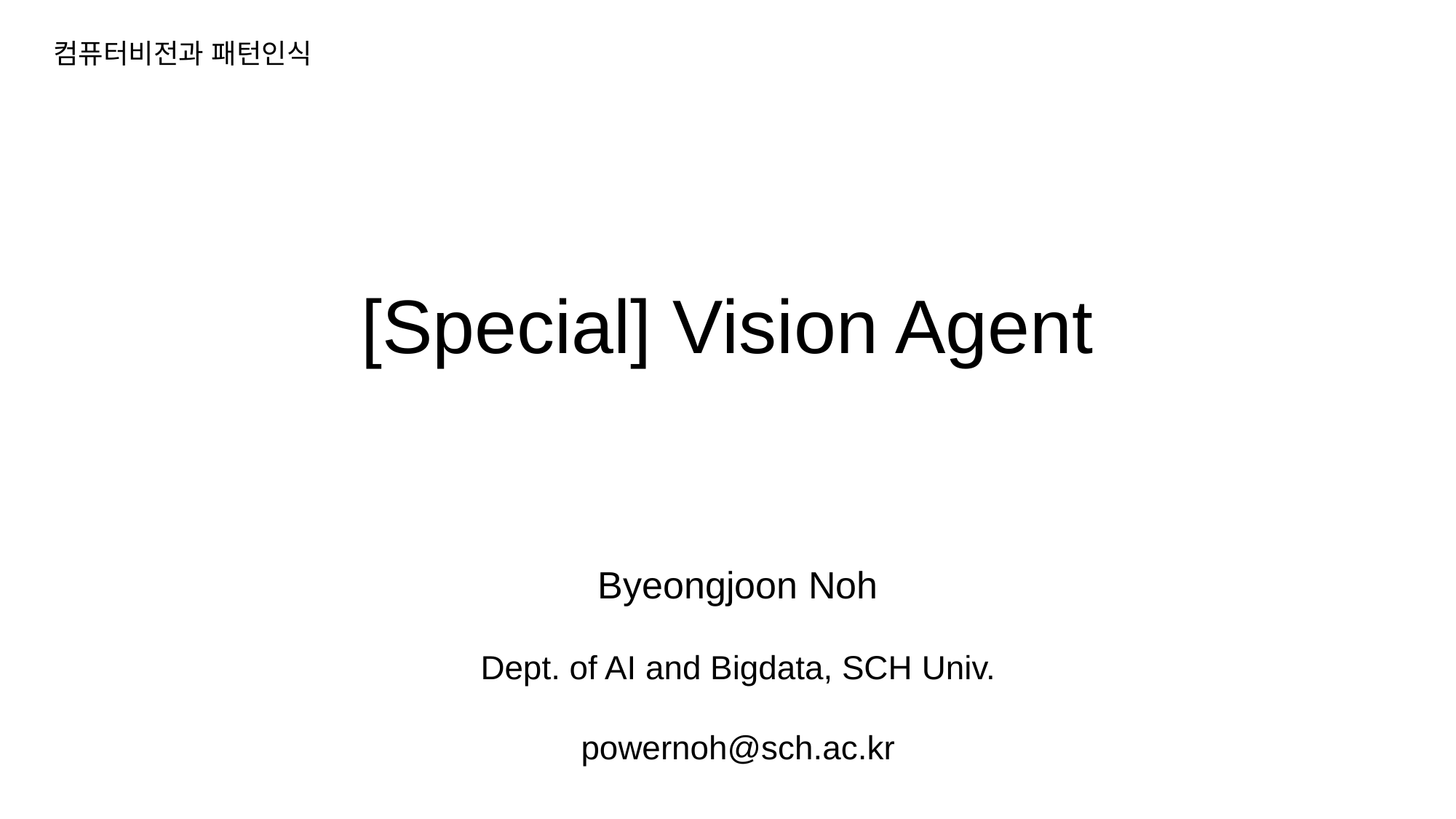

컴퓨터비전과 패턴인식
[Special] Vision Agent
Byeongjoon Noh
Dept. of AI and Bigdata, SCH Univ.

powernoh@sch.ac.kr